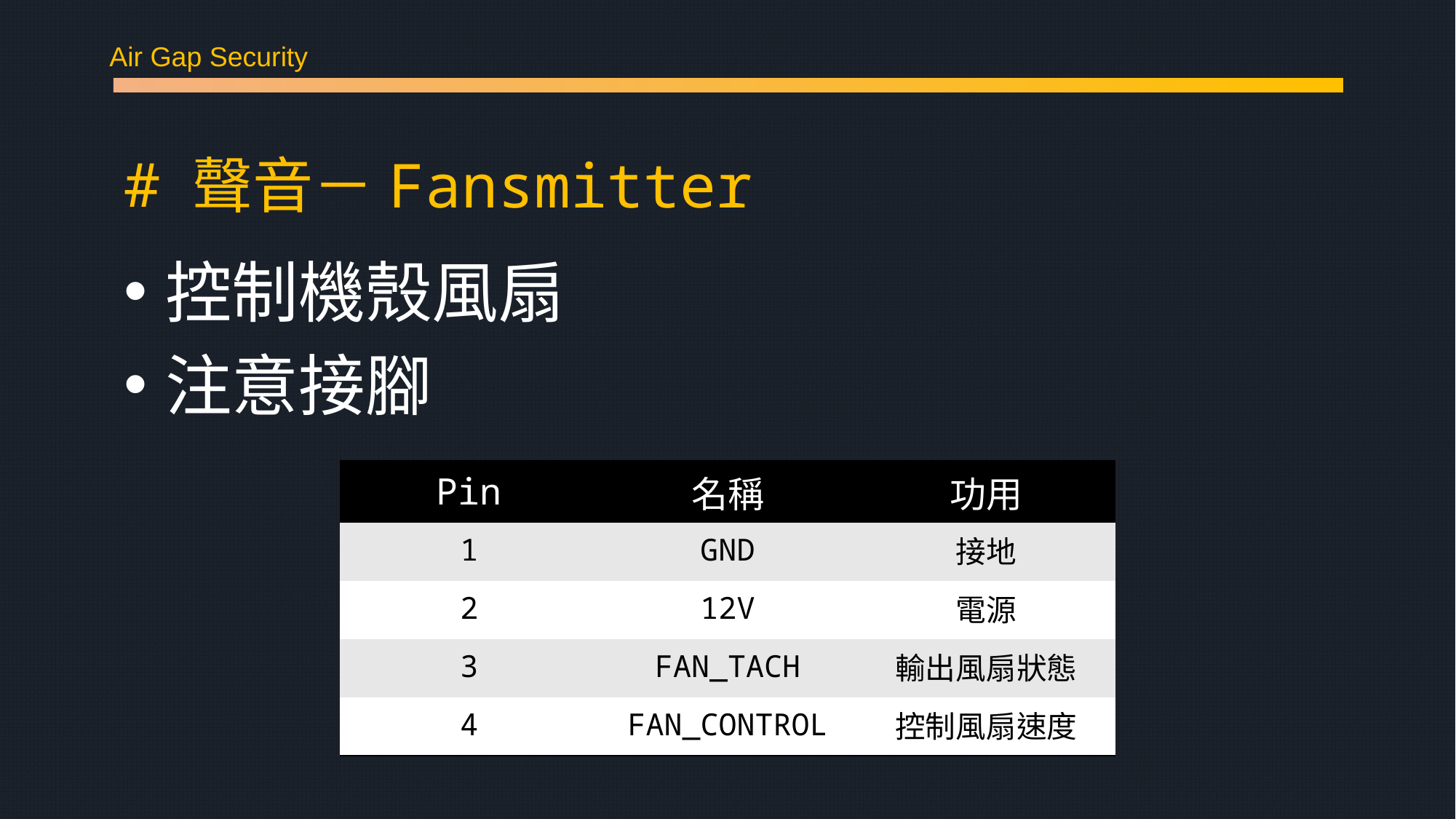

Air Gap Security

聲音－Fansmitter
控制機殼風扇
注意接腳
| Pin | 名稱 | 功用 |
| --- | --- | --- |
| 1 | GND | 接地 |
| 2 | 12V | 電源 |
| 3 | FAN\_TACH | 輸出風扇狀態 |
| 4 | FAN\_CONTROL | 控制風扇速度 |